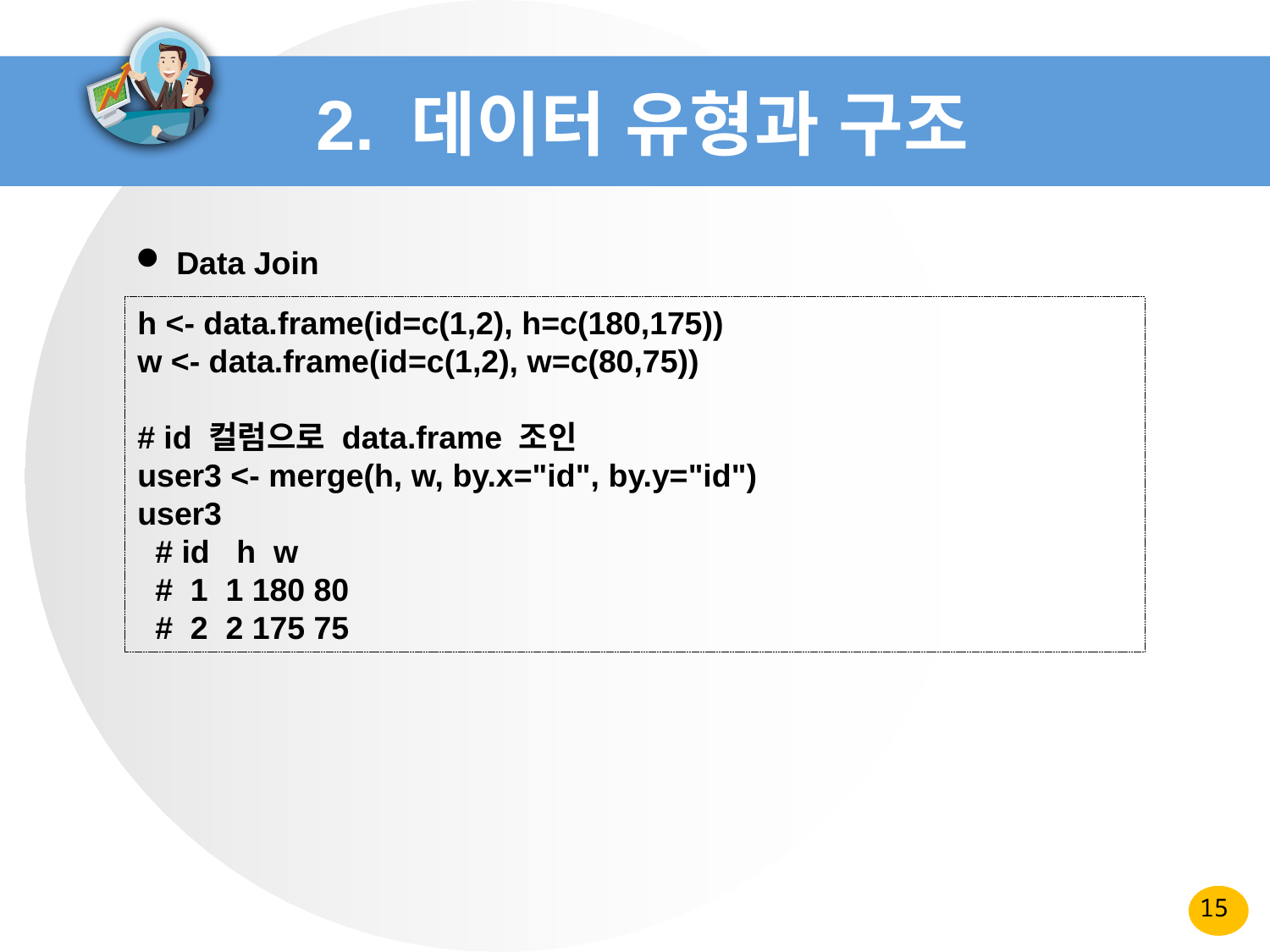

# 2. 데이터 유형과 구조
 Data Join
h <- data.frame(id=c(1,2), h=c(180,175))
w <- data.frame(id=c(1,2), w=c(80,75))

# id 컬럼으로 data.frame 조인
user3 <- merge(h, w, by.x="id", by.y="id")
user3
  # id   h  w
  #  1  1 180 80
  #  2  2 175 75
15